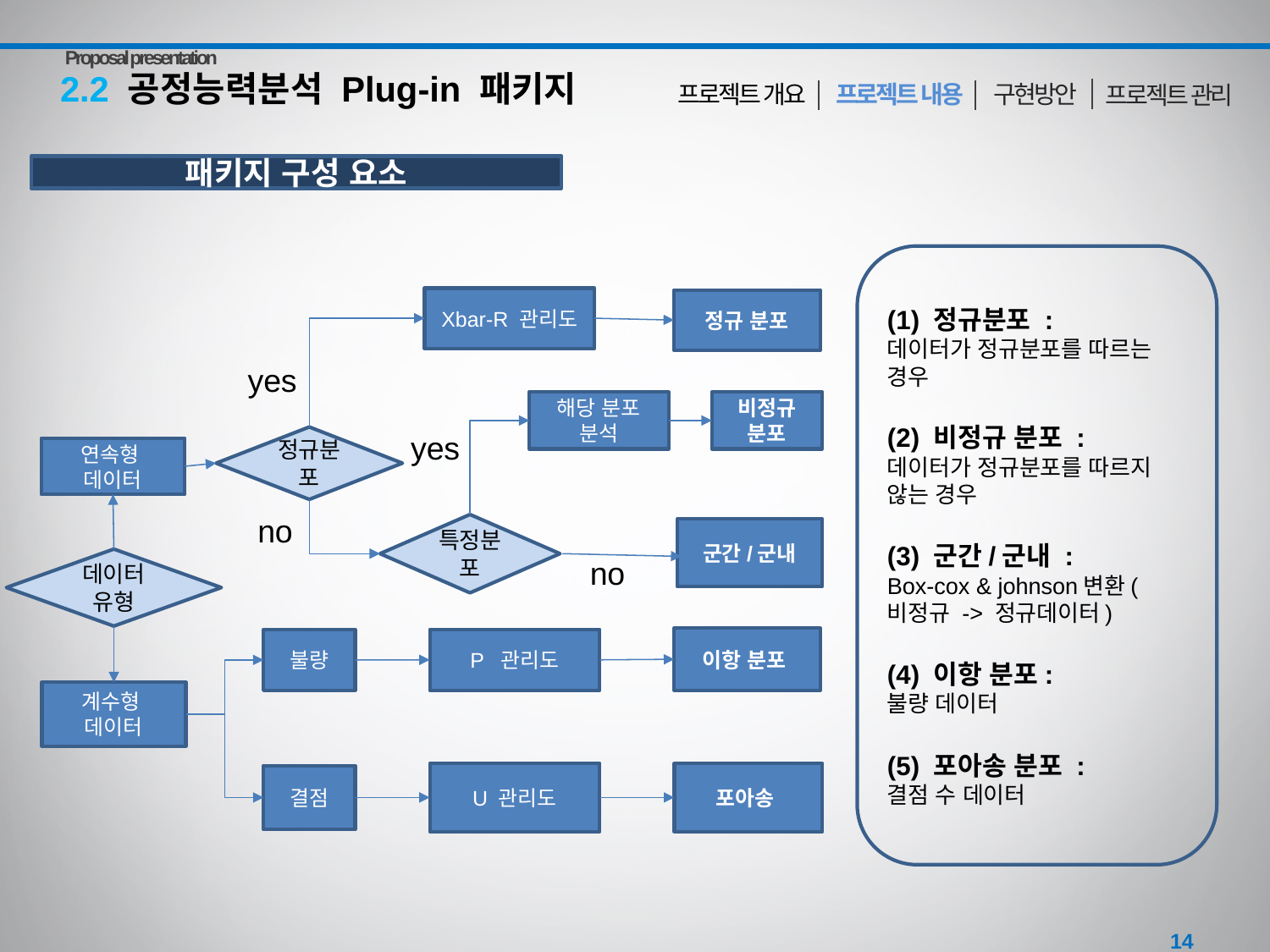

Proposal presentation

2.2 공정능력분석 Plug-in 패키지
구현방안
 프로젝트 내용
프로젝트 개요
프로젝트 관리

패키지 구성 요소
(1) 정규분포 :
데이터가 정규분포를 따르는 경우

(2) 비정규 분포 :
데이터가 정규분포를 따르지 않는 경우

(3) 군간/군내 :
Box-cox & johnson변환(비정규 -> 정규데이터)

(4) 이항 분포:
불량 데이터

(5) 포아송 분포 :
결점 수 데이터

Xbar-R 관리도
정규 분포
해당 분포 분석
비정규 분포
정규분포
연속형
데이터
특정분포
군간/군내
데이터유형
이항 분포
P  관리도
불량
계수형
데이터
U 관리도
포아송
결점
yes
yes
no
no
14